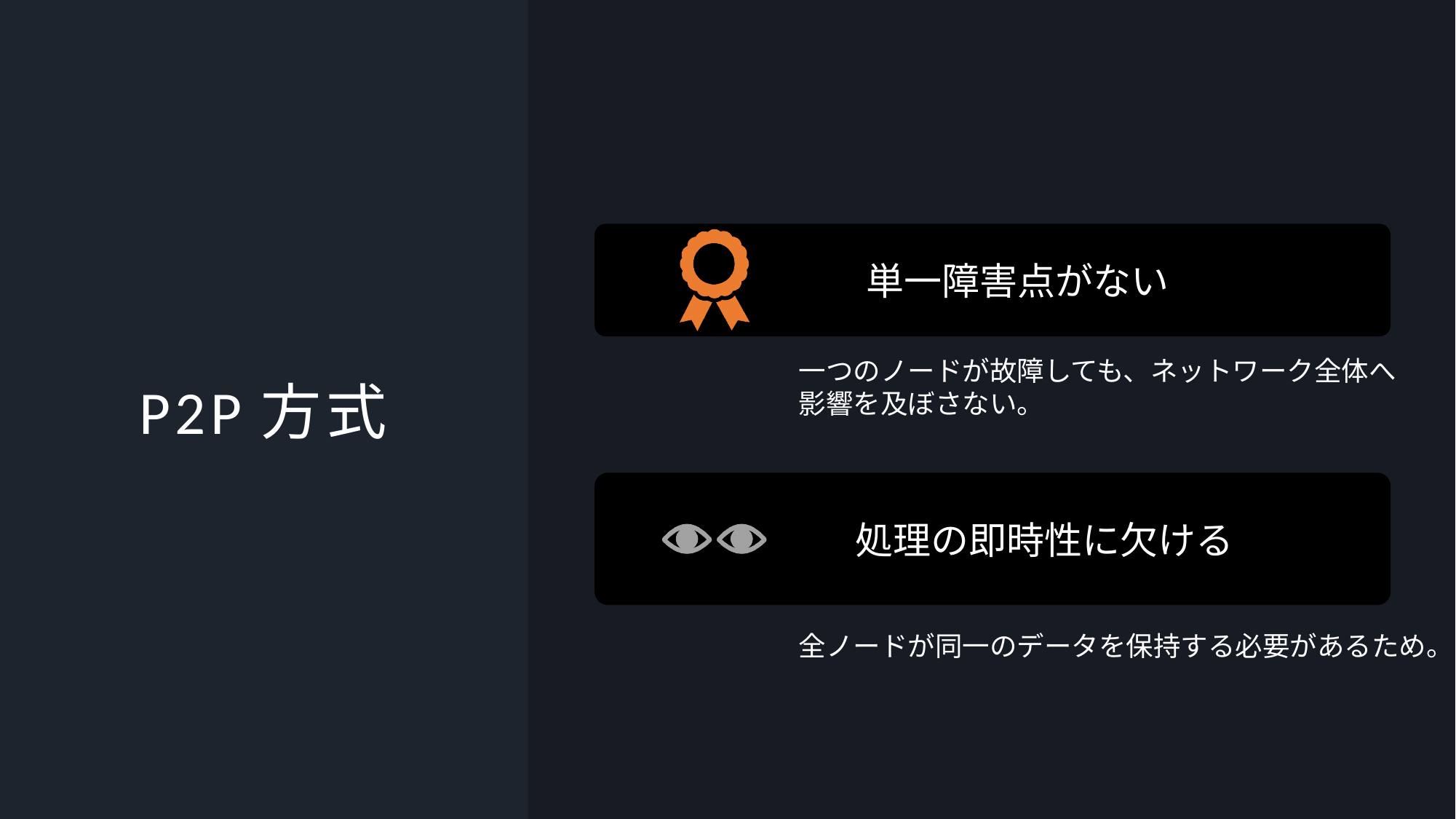

単一障害点がない
処理の即時性に欠ける
# P2P方式
一つのノードが故障しても、ネットワーク全体へ影響を及ぼさない。
全ノードが同一のデータを保持する必要があるため。